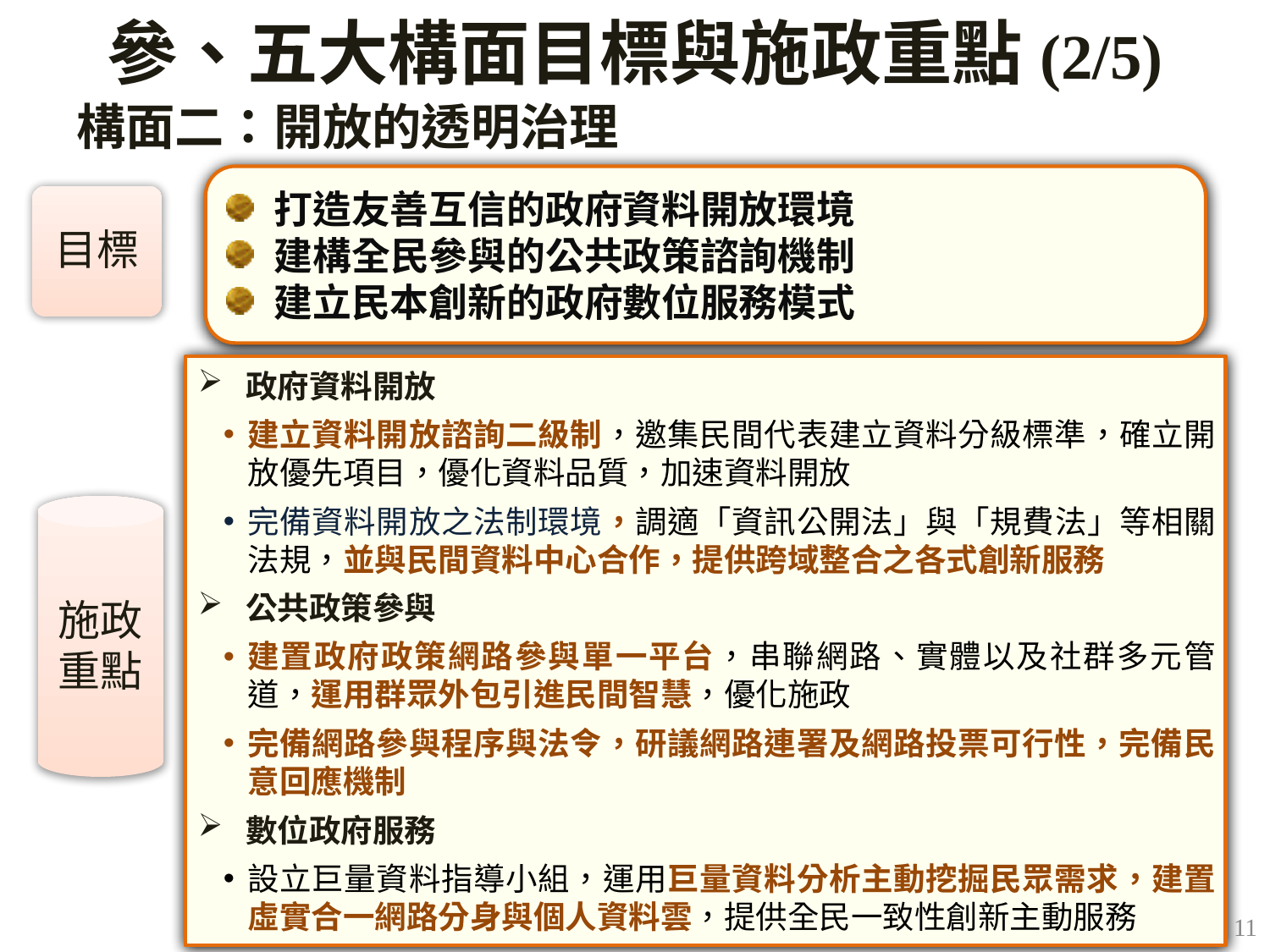

參、五大構面目標與施政重點(2/5)
構面二：開放的透明治理
打造友善互信的政府資料開放環境
建構全民參與的公共政策諮詢機制
建立民本創新的政府數位服務模式
目標
政府資料開放
建立資料開放諮詢二級制，邀集民間代表建立資料分級標準，確立開放優先項目，優化資料品質，加速資料開放
完備資料開放之法制環境，調適「資訊公開法」與「規費法」等相關法規，並與民間資料中心合作，提供跨域整合之各式創新服務
公共政策參與
建置政府政策網路參與單一平台，串聯網路、實體以及社群多元管道，運用群眾外包引進民間智慧，優化施政
完備網路參與程序與法令，研議網路連署及網路投票可行性，完備民意回應機制
數位政府服務
設立巨量資料指導小組，運用巨量資料分析主動挖掘民眾需求，建置虛實合一網路分身與個人資料雲，提供全民一致性創新主動服務
施政重點
11